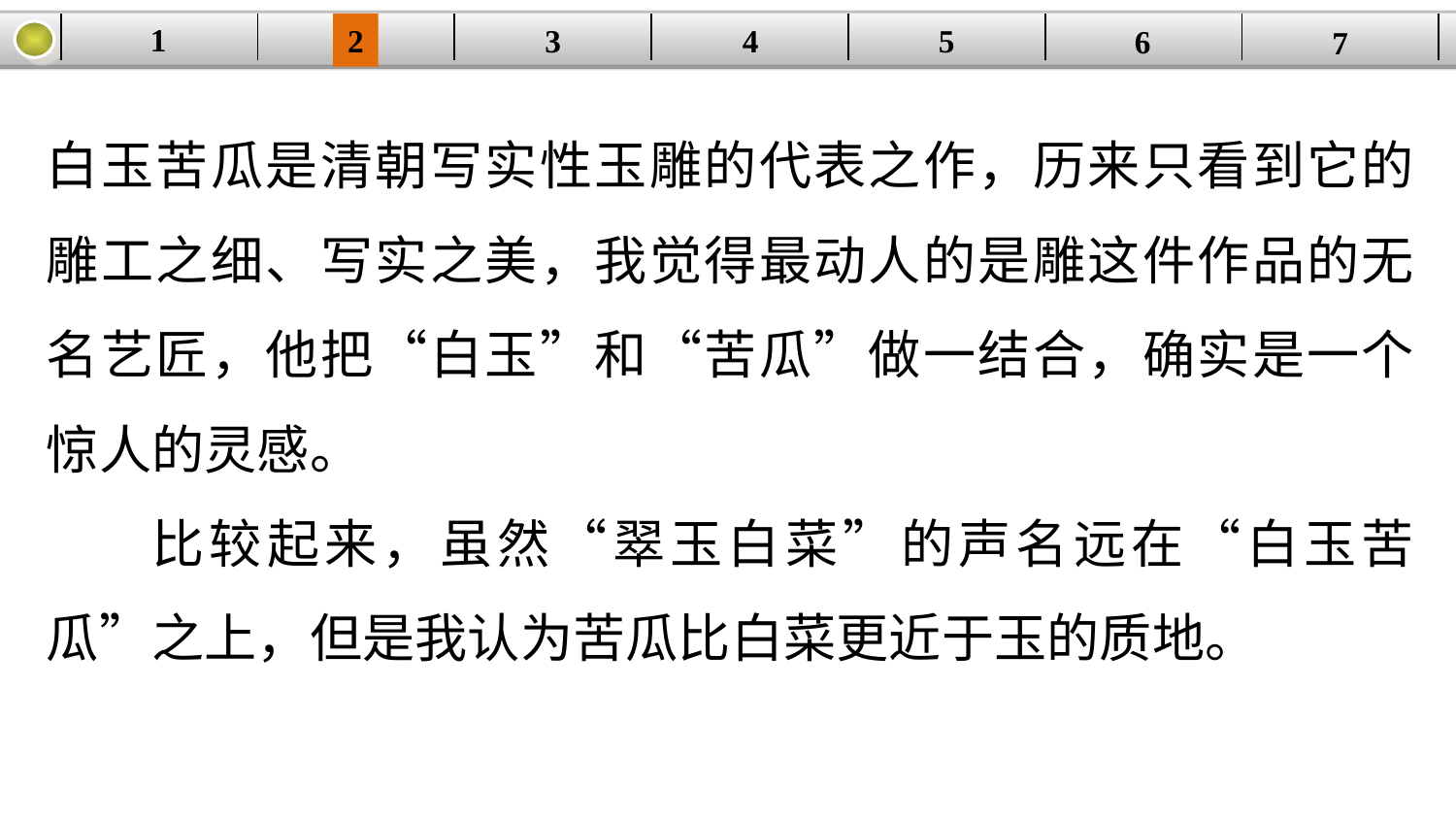

1
5
3
2
|  |  |  |  |  |  |  |
| --- | --- | --- | --- | --- | --- | --- |
4
6
7

白玉苦瓜是清朝写实性玉雕的代表之作，历来只看到它的雕工之细、写实之美，我觉得最动人的是雕这件作品的无名艺匠，他把“白玉”和“苦瓜”做一结合，确实是一个惊人的灵感。
比较起来，虽然“翠玉白菜”的声名远在“白玉苦瓜”之上，但是我认为苦瓜比白菜更近于玉的质地。